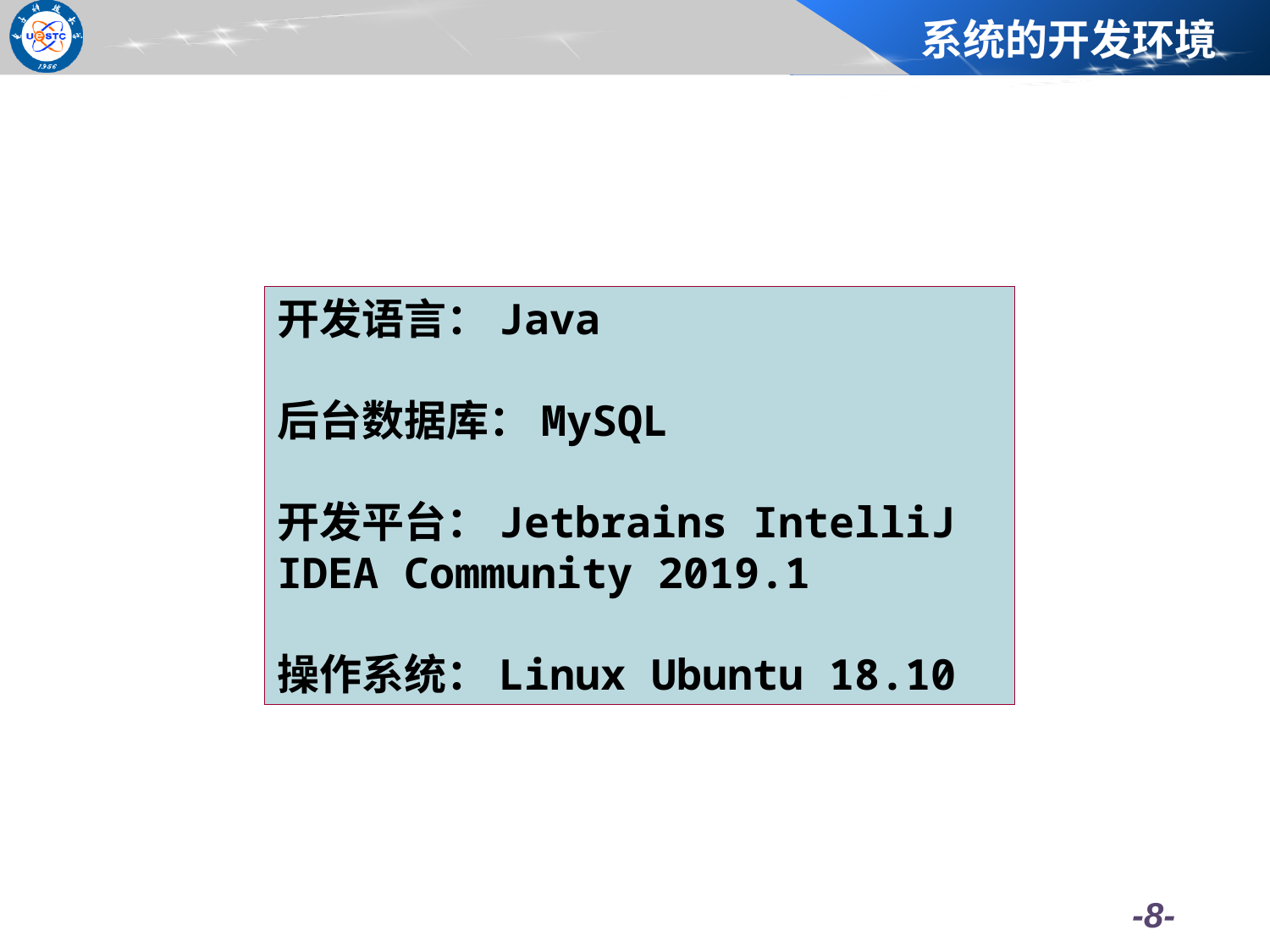

系统的开发环境

开发语言：Java

后台数据库：MySQL

开发平台：Jetbrains IntelliJ IDEA Community 2019.1

操作系统：Linux Ubuntu 18.10